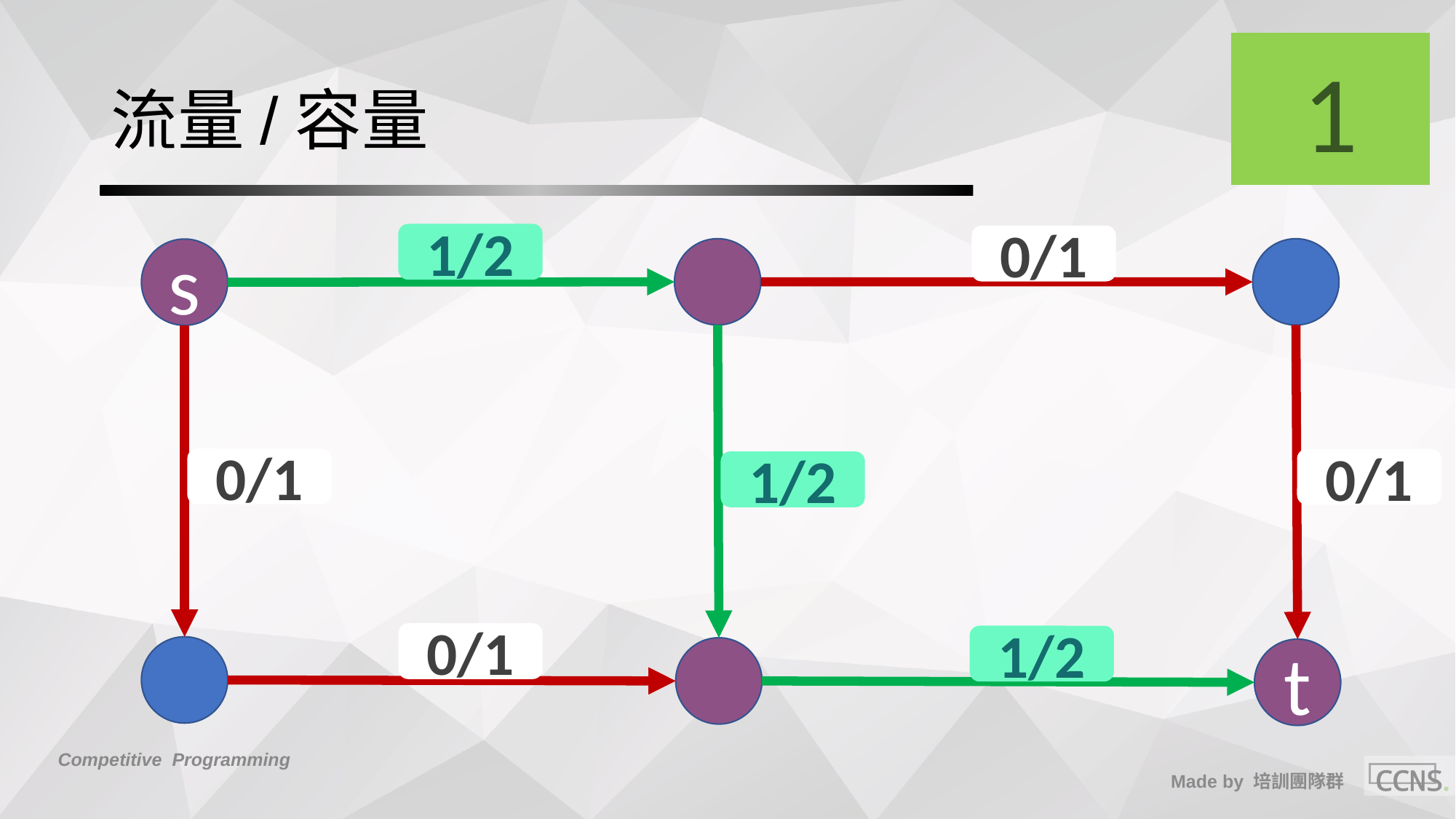

1
# 流量/容量

1/2
0/1

s
0/1
0/1
1/2
0/1
1/2

t